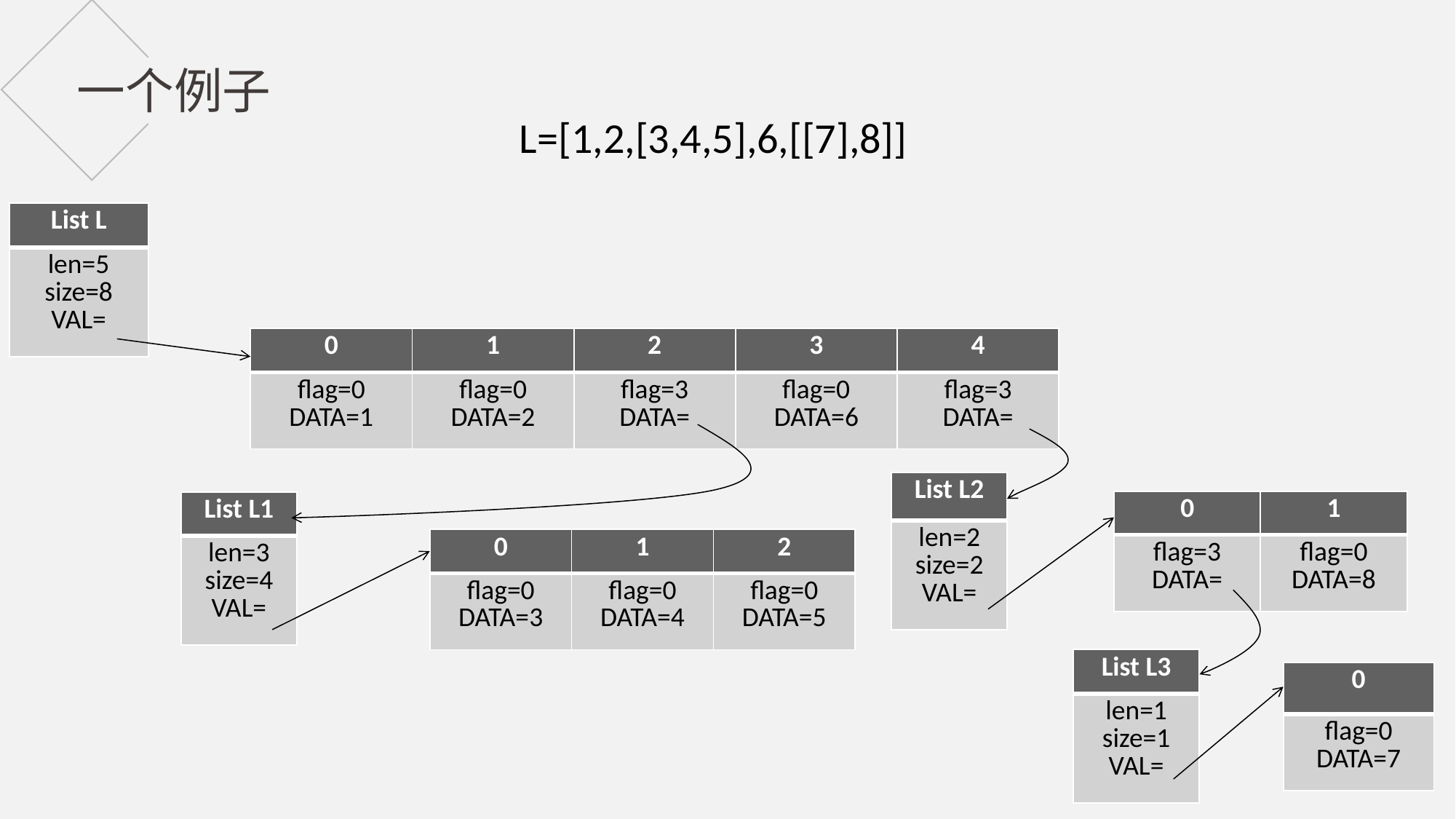

一个例子
L=[1,2,[3,4,5],6,[[7],8]]
| List L |
| --- |
| len=5 size=8 VAL= |
| 0 | 1 | 2 | 3 | 4 |
| --- | --- | --- | --- | --- |
| flag=0 DATA=1 | flag=0 DATA=2 | flag=3 DATA= | flag=0 DATA=6 | flag=3 DATA= |

| List L2 |
| --- |
| len=2 size=2 VAL= |
| 0 | 1 |
| --- | --- |
| flag=3 DATA= | flag=0 DATA=8 |
| List L1 |
| --- |
| len=3 size=4 VAL= |
| 0 | 1 | 2 |
| --- | --- | --- |
| flag=0 DATA=3 | flag=0 DATA=4 | flag=0 DATA=5 |

| List L3 |
| --- |
| len=1 size=1 VAL= |
| 0 |
| --- |
| flag=0 DATA=7 |